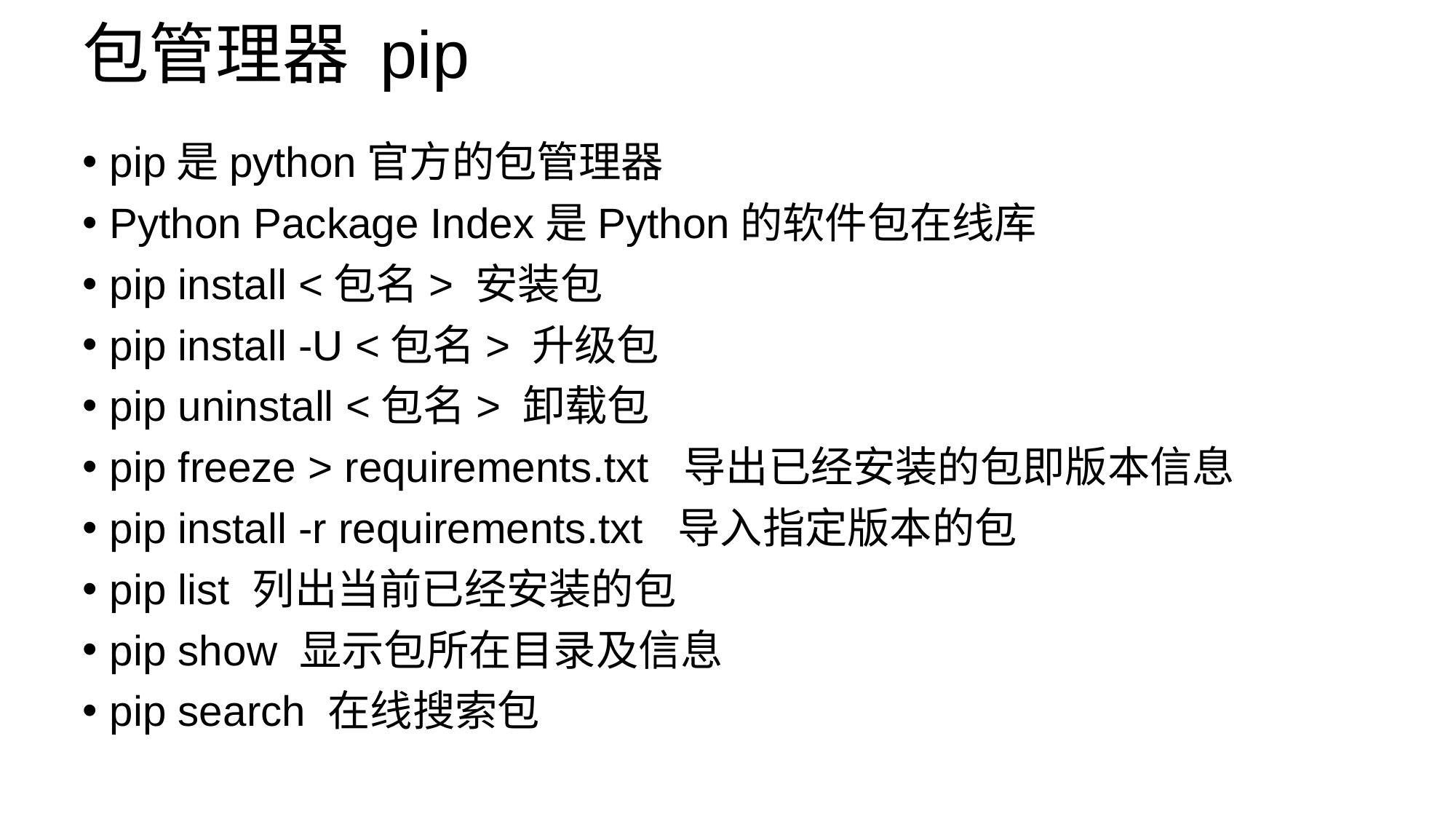

# 包管理器 pip
pip是python官方的包管理器
Python Package Index是Python的软件包在线库
pip install <包名> 安装包
pip install -U <包名> 升级包
pip uninstall <包名> 卸载包
pip freeze > requirements.txt  导出已经安装的包即版本信息
pip install -r requirements.txt  导入指定版本的包
pip list 列出当前已经安装的包
pip show 显示包所在目录及信息
pip search 在线搜索包